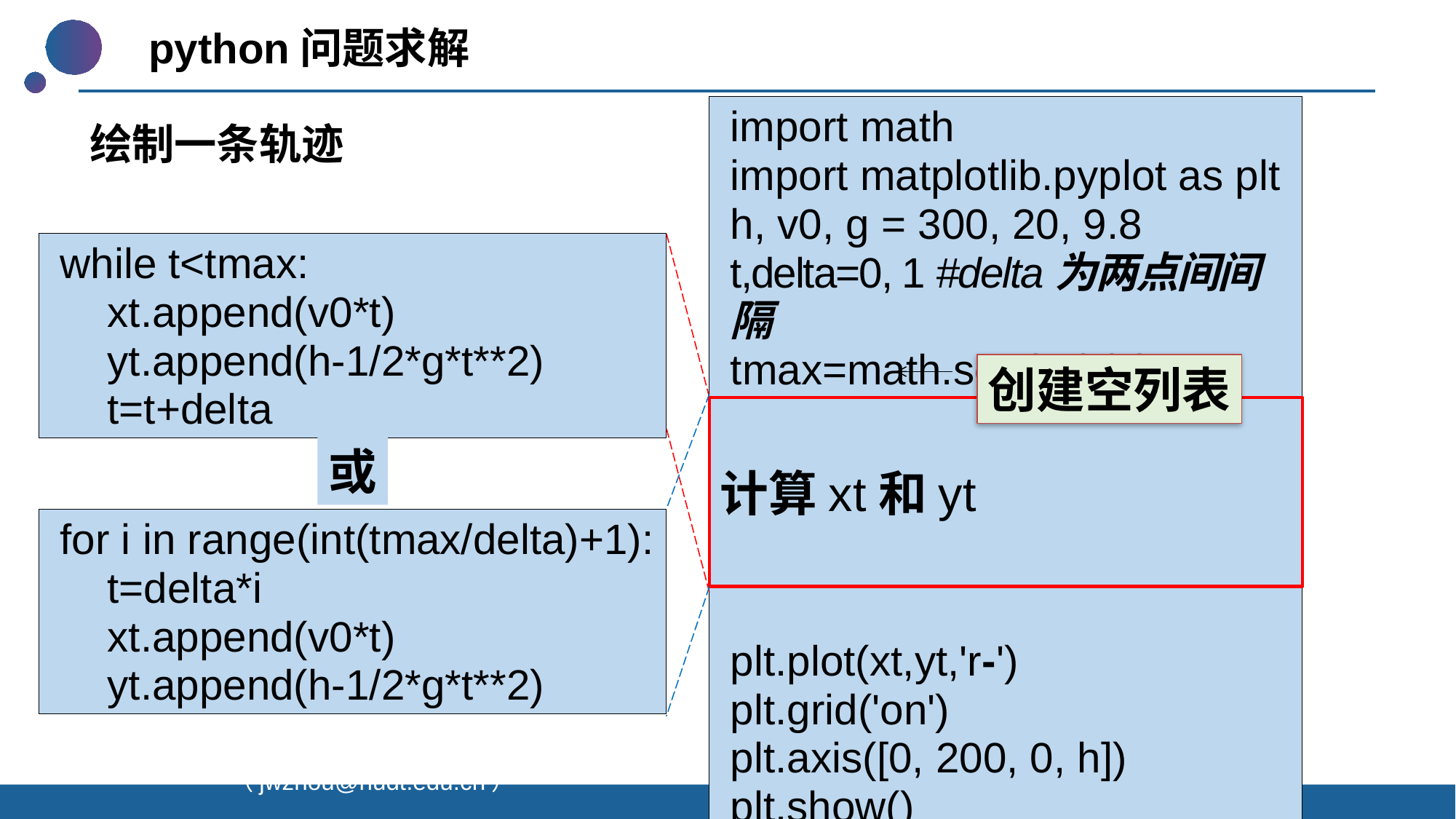

python问题求解

import math
import matplotlib.pyplot as plt
h, v0, g = 300, 20, 9.8
t,delta=0, 1 #delta为两点间间隔
tmax=math.sqrt(2*h/g)
xt,yt=[],[]

plt.plot(xt,yt,'r-')
plt.grid('on')
plt.axis([0, 200, 0, h])
plt.show()
计算xt和yt
绘制一条轨迹

while t<tmax:
    xt.append(v0*t)
    yt.append(h-1/2*g*t**2)
    t=t+delta
创建空列表
或
for i in range(int(tmax/delta)+1):
    t=delta*i
    xt.append(v0*t)
    yt.append(h-1/2*g*t**2)
41
制作人：周竞文（jwzhou@nudt.edu.cn）